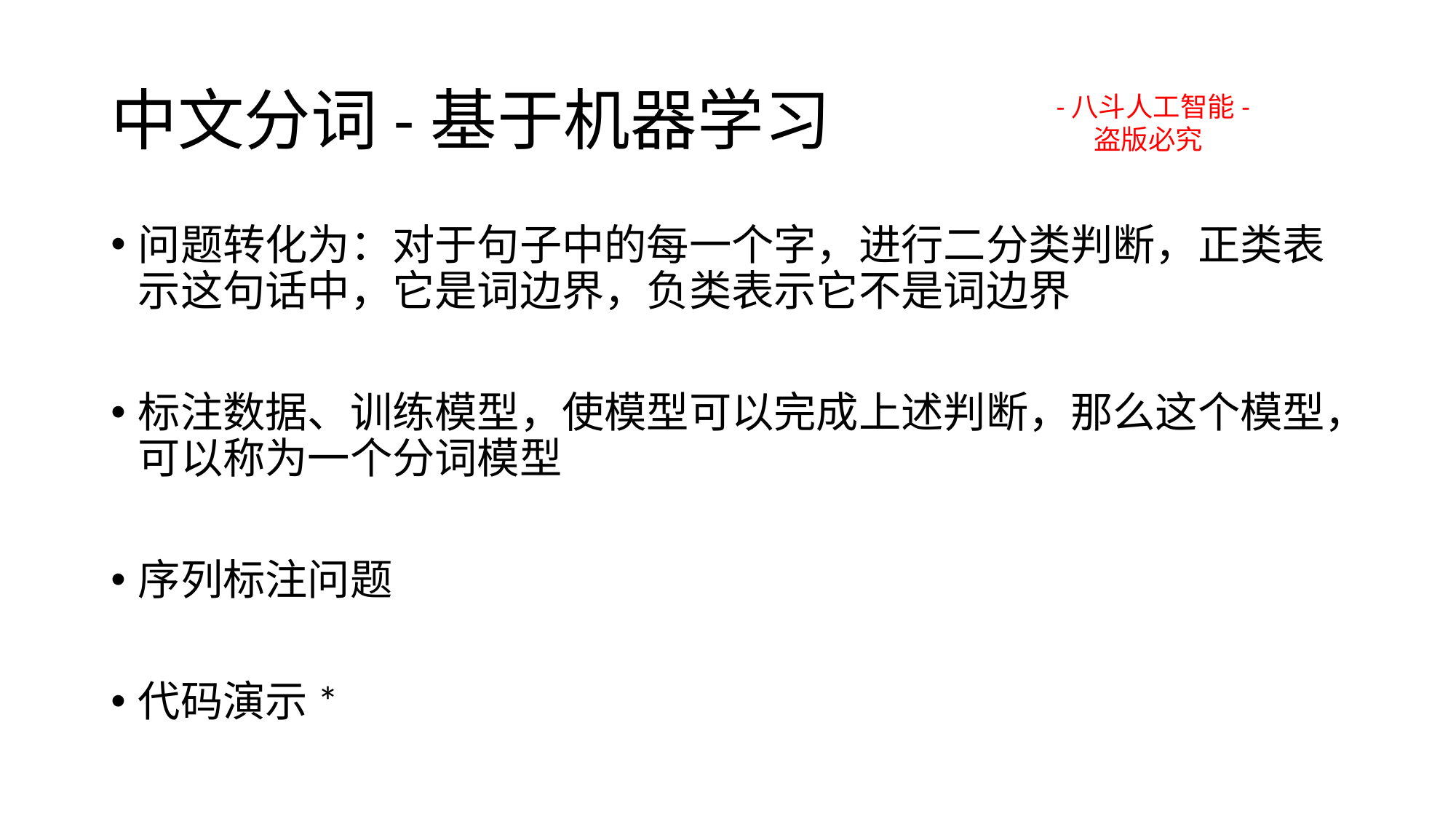

# 中文分词-基于机器学习
-八斗人工智能-
     盗版必究
问题转化为：对于句子中的每一个字，进行二分类判断，正类表示这句话中，它是词边界，负类表示它不是词边界

标注数据、训练模型，使模型可以完成上述判断，那么这个模型，可以称为一个分词模型

序列标注问题

代码演示*